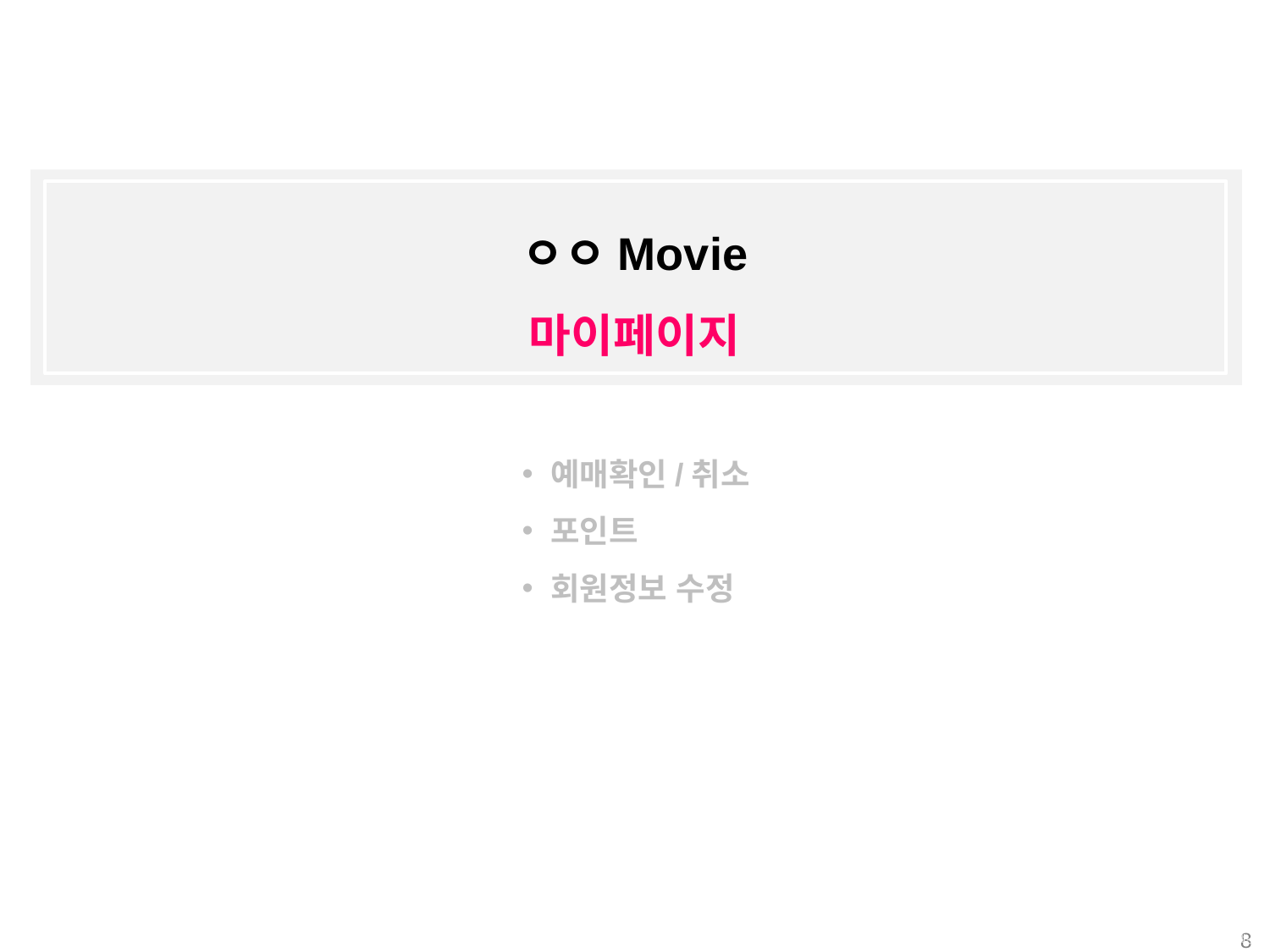

ㅇㅇMovie
마이페이지
예매확인/취소
포인트
회원정보 수정
8
서브인덱스